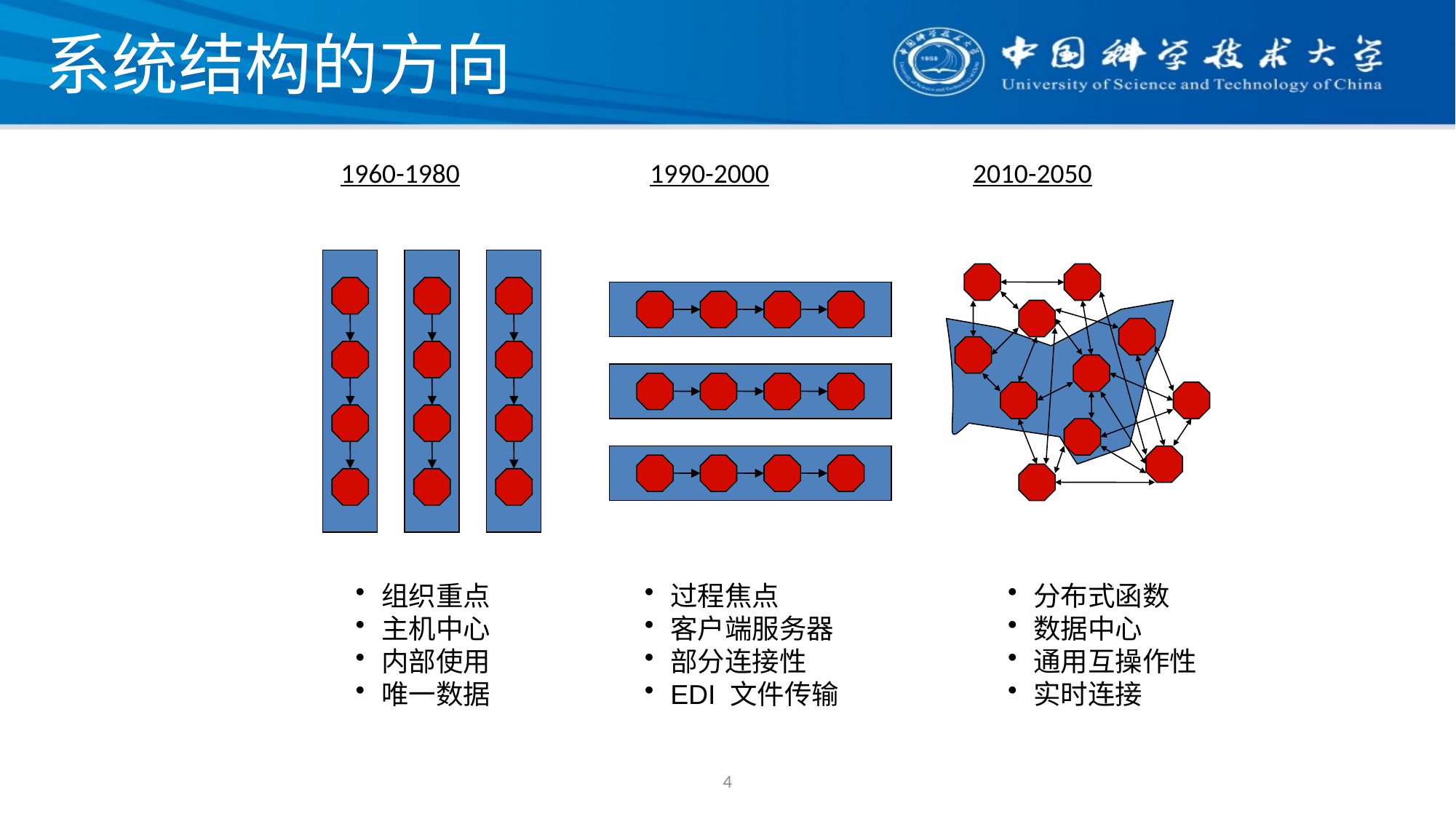

# 系统结构的方向
1960-1980
1990-2000
2010-2050

组织重点
主机中心
内部使用
唯一数据

过程焦点
客户端服务器
部分连接性
EDI 文件传输

分布式函数
数据中心
通用互操作性
实时连接

4